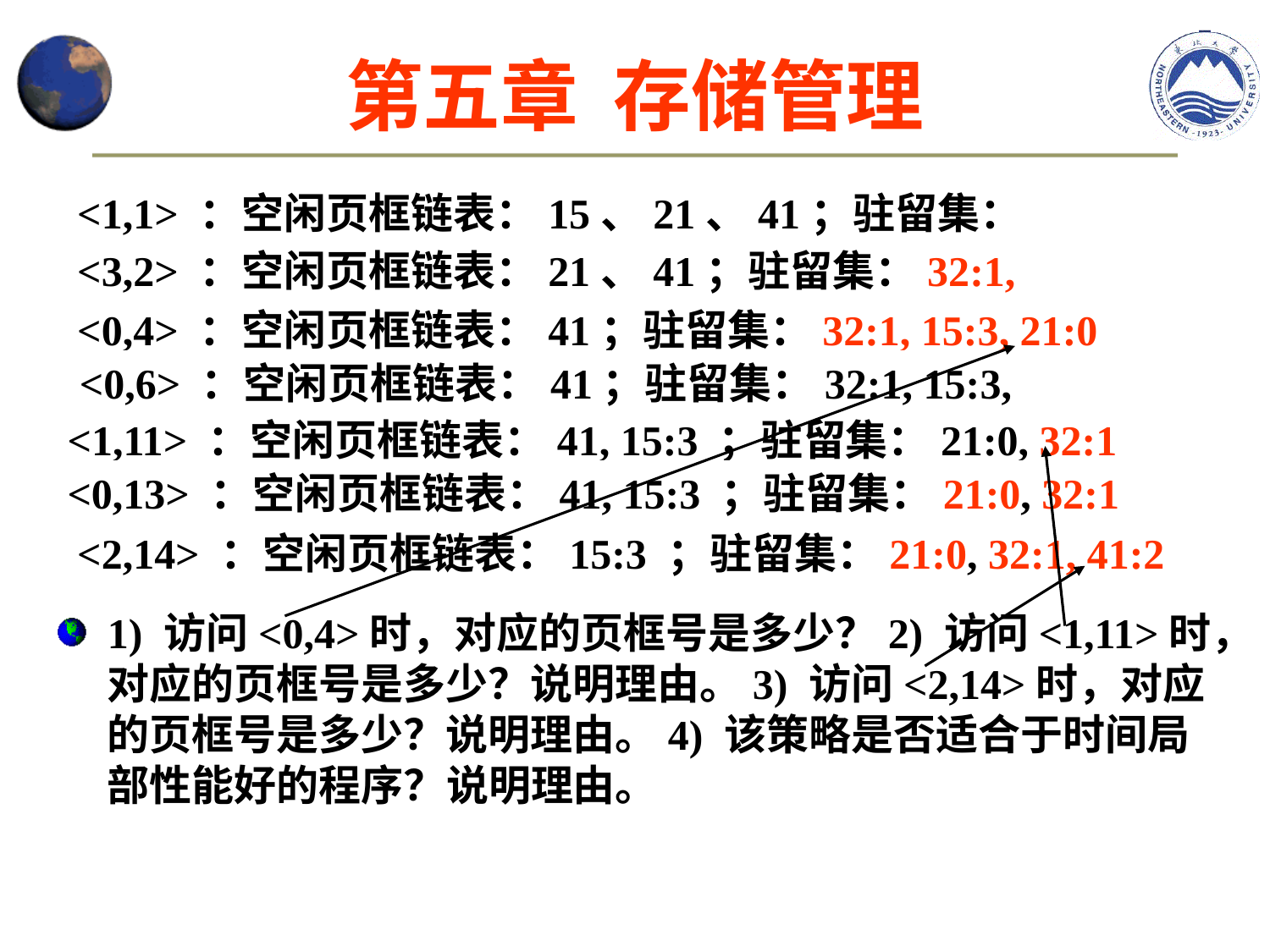

第五章  存储管理
<1,1> ：空闲页框链表：15、21、41；驻留集：32:1
<3,2> ：空闲页框链表：21、41；驻留集：32:1, 15:3
<0,4> ：空闲页框链表：41；驻留集：32:1, 15:3, 21:0
<0,6> ：空闲页框链表：41；驻留集：32:1, 15:3, 21:0
<1,11> ：空闲页框链表：41, 15:3 ；驻留集：21:0, 32:1
<0,13> ：空闲页框链表：41, 15:3 ；驻留集：21:0, 32:1
<2,14> ：空闲页框链表：15:3 ；驻留集：21:0, 32:1, 41:2

1) 访问<0,4>时，对应的页框号是多少？2) 访问<1,11>时，对应的页框号是多少？说明理由。3) 访问<2,14>时，对应的页框号是多少？说明理由。4) 该策略是否适合于时间局部性能好的程序？说明理由。